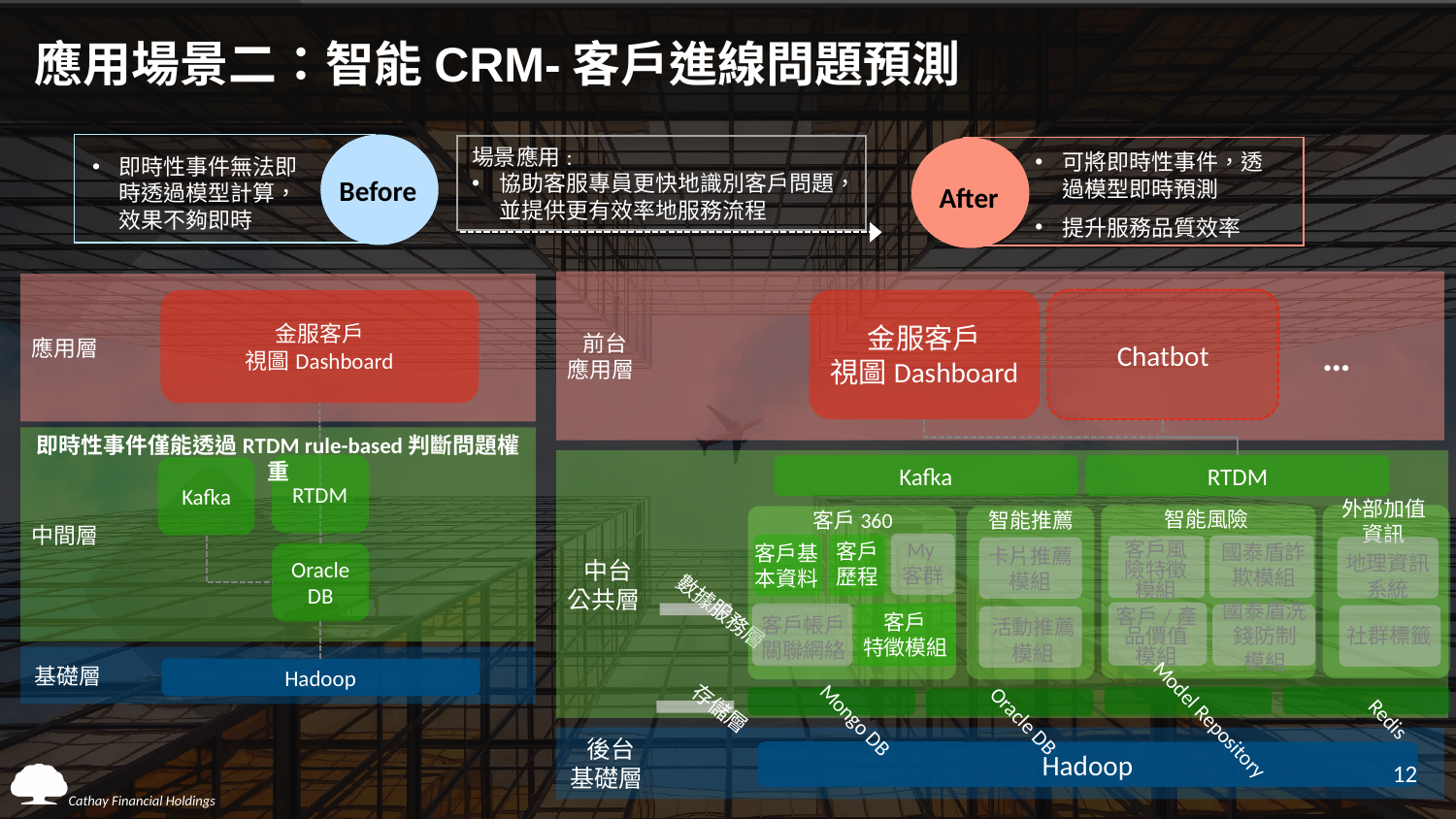

應用場景二：智能CRM-客戶進線問題預測

Before
場景應用:
協助客服專員更快地識別客戶問題，並提供更有效率地服務流程

After
可將即時性事件，透過模型即時預測
提升服務品質效率
即時性事件無法即時透過模型計算，效果不夠即時
  前台
應用層
金服客戶
視圖Dashboard
Chatbot
…
應用層
金服客戶
視圖Dashboard
即時性事件僅能透過RTDM rule-based判斷問題權重
中間層
RTDM
Kafka
Oracle DB
基礎層
Hadoop
  中台
公共層
Kafka
RTDM

外部加值
資訊

地理資訊系統

社群標籤

智能風險
國泰盾詐欺模組

客戶風險特徵模組
客戶/產品價值
模組

國泰盾洗錢防制
模組

客戶360
My
客群

客戶
歷程

客戶基本資料

客戶帳戶
關聯網絡

客戶
特徵模組

智能推薦

卡片推薦模組
數據服務層

活動推薦模組

Redis

Model Repository

Mongo DB

Oracle DB
存儲層

  後台
基礎層
Hadoop
12